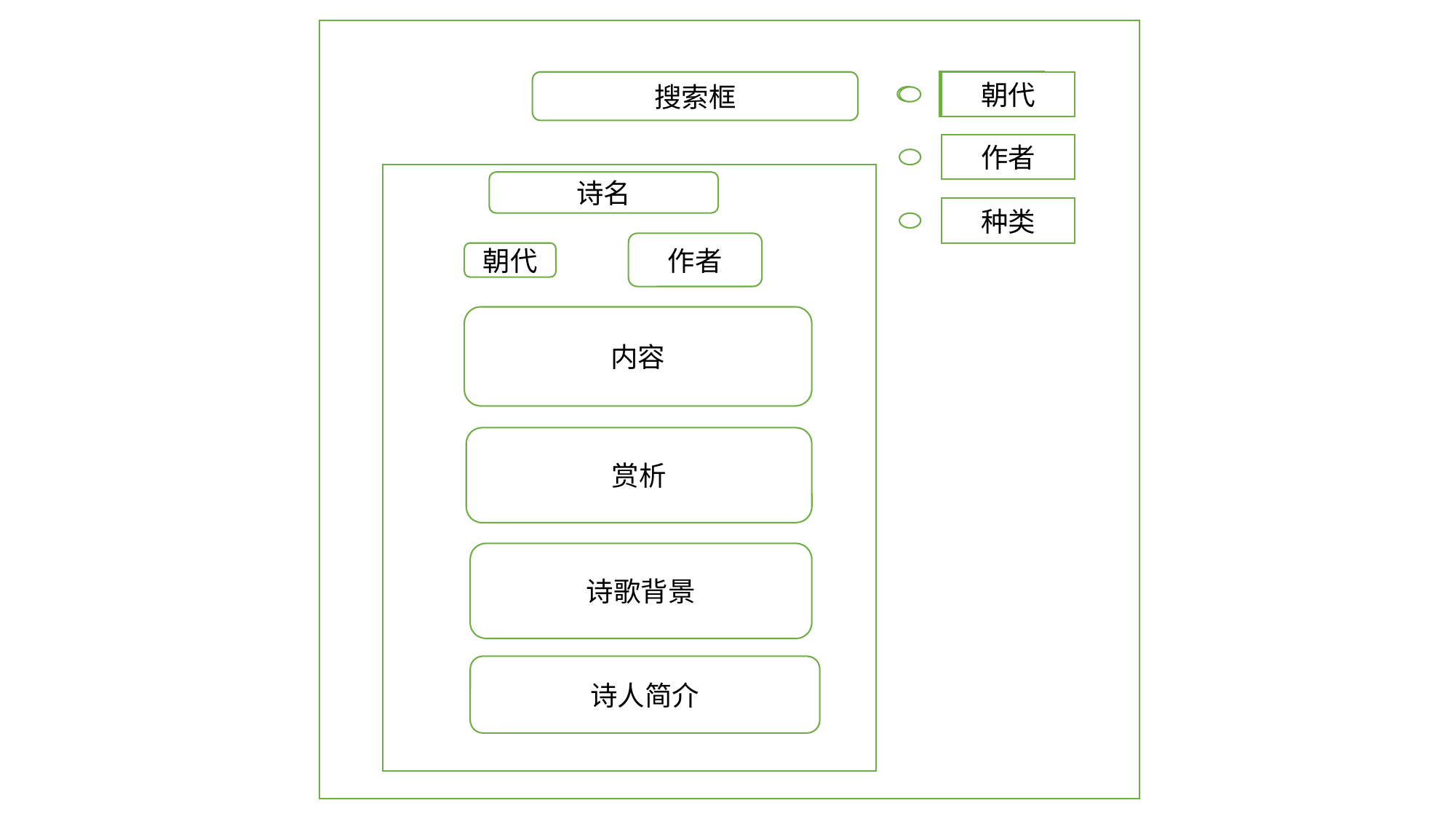

朝代

搜索框
朝代

作者

诗名
种类

作者
朝代
内容
赏析
诗歌背景
诗人简介